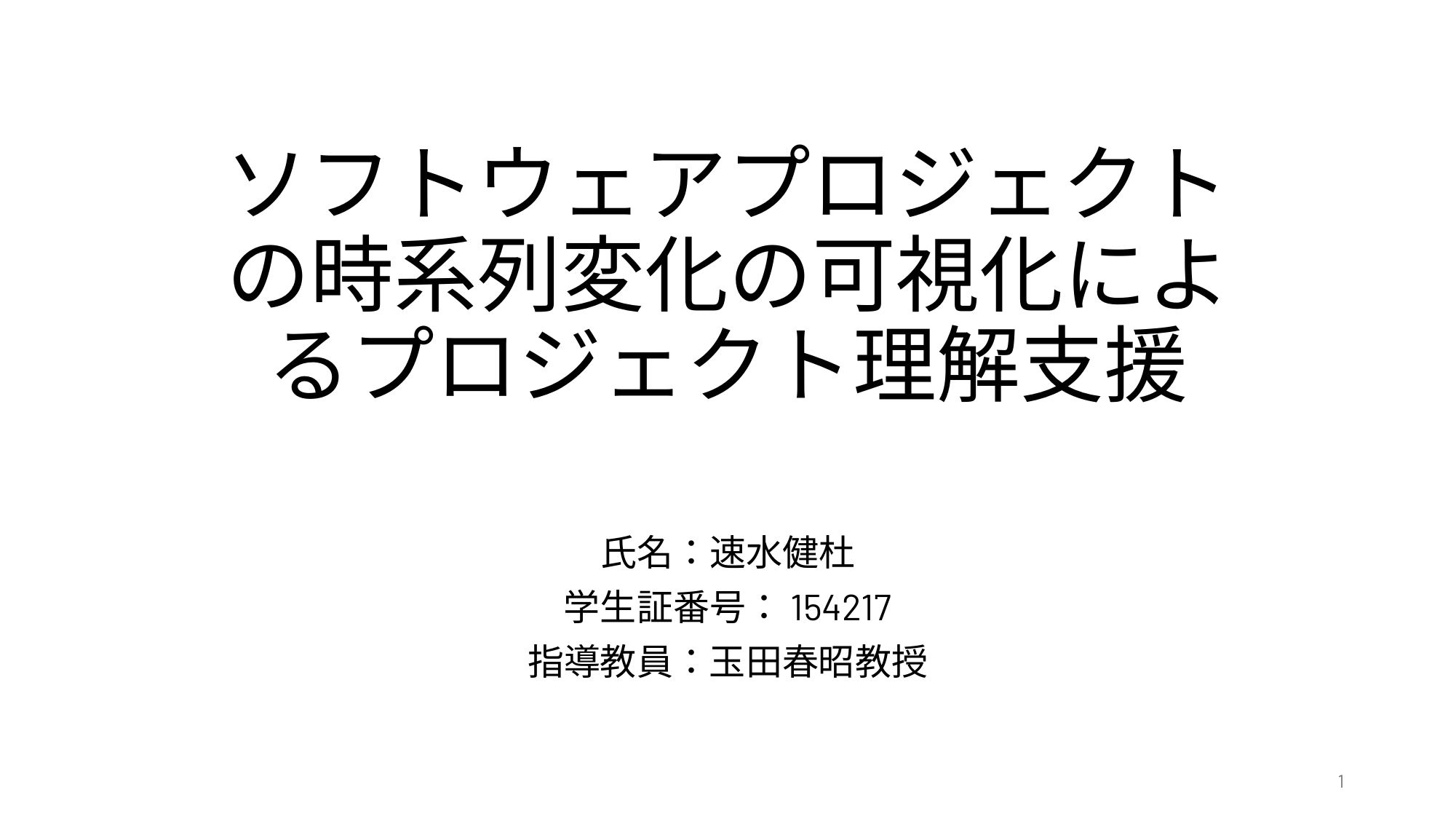

# ソフトウェアプロジェクトの時系列変化の可視化によるプロジェクト理解支援
氏名：速水健杜
学生証番号：154217
指導教員：玉田春昭教授
1